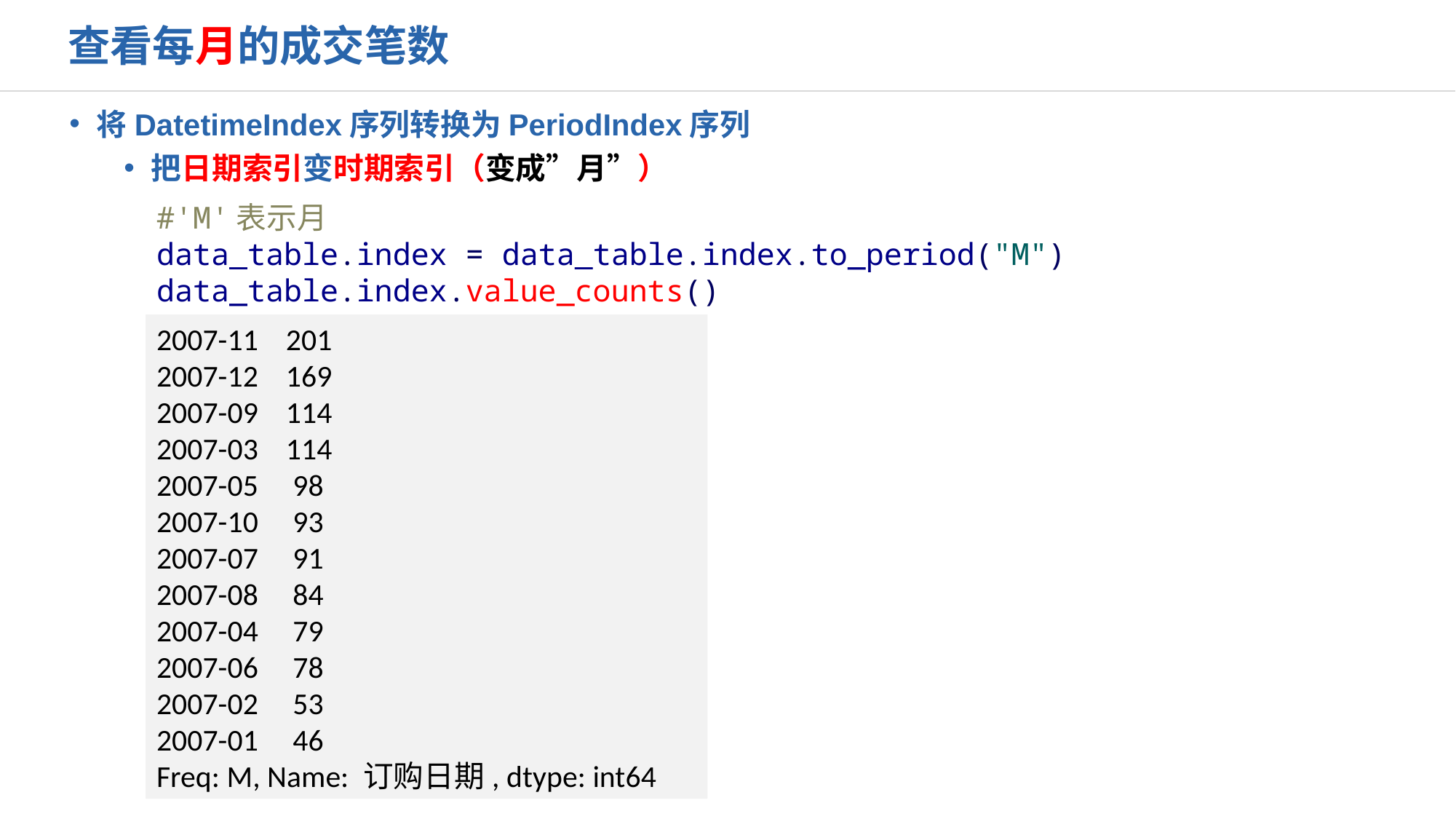

查看每月的成交笔数
将DatetimeIndex序列转换为PeriodIndex序列
把日期索引变时期索引（变成”月”）

#'M'表示月
data_table.index = data_table.index.to_period("M")
data_table.index.value_counts()
2007-11    201
2007-12    169
2007-09    114
2007-03    114
2007-05     98
2007-10     93
2007-07     91
2007-08     84
2007-04     79
2007-06     78
2007-02     53
2007-01     46
Freq: M, Name: 订购日期, dtype: int64